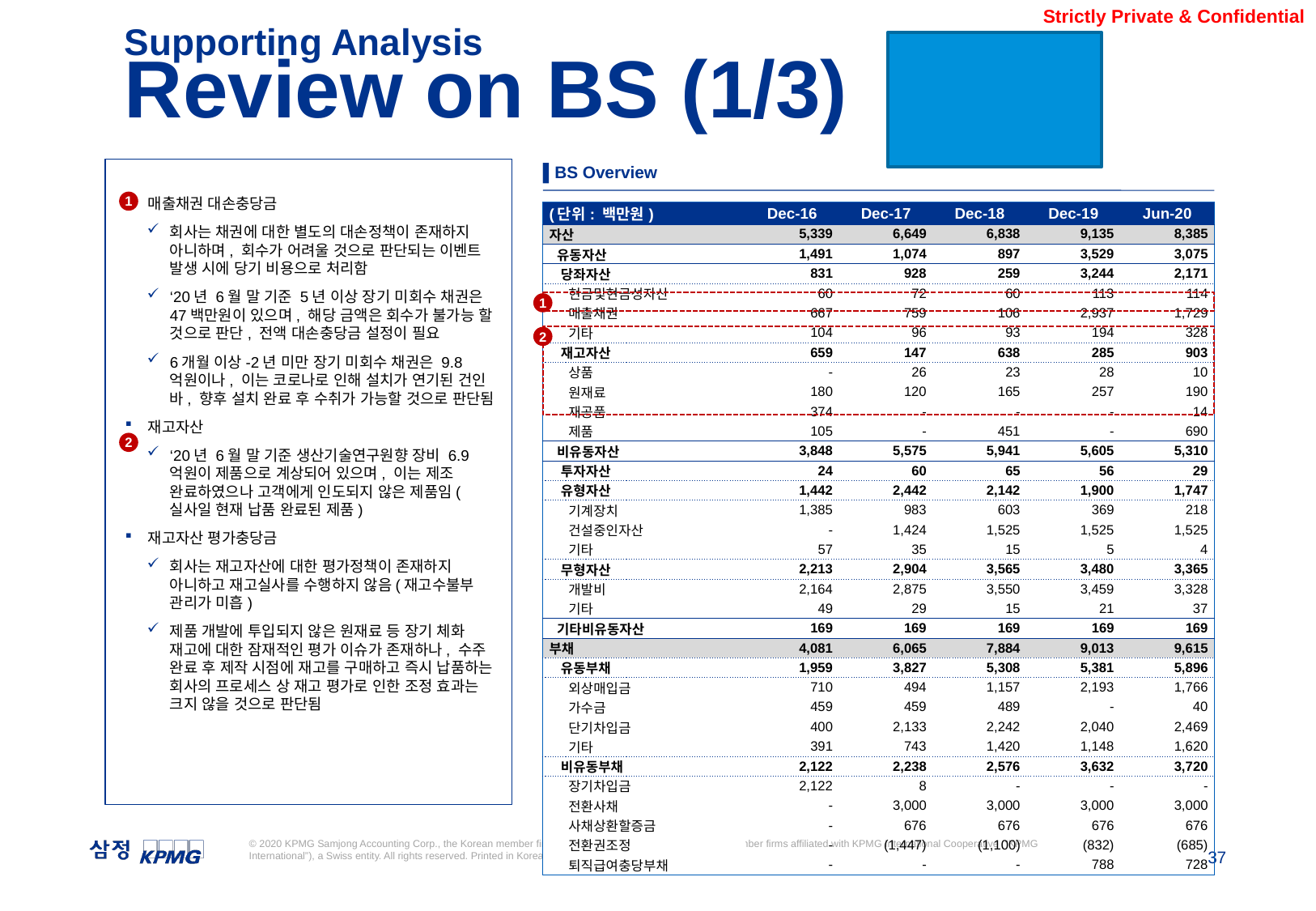

Supporting Analysis

Review on BS (1/3)
▌BS Overview

매출채권 대손충당금
회사는 채권에 대한 별도의 대손정책이 존재하지 아니하며, 회수가 어려울 것으로 판단되는 이벤트 발생 시에 당기 비용으로 처리함
‘20년 6월 말 기준 5년 이상 장기 미회수 채권은 47백만원이 있으며, 해당 금액은 회수가 불가능 할 것으로 판단, 전액 대손충당금 설정이 필요
6개월 이상-2년 미만 장기 미회수 채권은 9.8억원이나, 이는 코로나로 인해 설치가 연기된 건인 바, 향후 설치 완료 후 수취가 가능할 것으로 판단됨
재고자산
‘20년 6월 말 기준 생산기술연구원향 장비 6.9억원이 제품으로 계상되어 있으며, 이는 제조 완료하였으나 고객에게 인도되지 않은 제품임(실사일 현재 납품 완료된 제품)
재고자산 평가충당금
회사는 재고자산에 대한 평가정책이 존재하지 아니하고 재고실사를 수행하지 않음(재고수불부 관리가 미흡)
제품 개발에 투입되지 않은 원재료 등 장기 체화 재고에 대한 잠재적인 평가 이슈가 존재하나, 수주 완료 후 제작 시점에 재고를 구매하고 즉시 납품하는 회사의 프로세스 상 재고 평가로 인한 조정 효과는 크지 않을 것으로 판단됨
1
| (단위: 백만원) | Dec-16 | Dec-17 | Dec-18 | Dec-19 | Jun-20 |
| --- | --- | --- | --- | --- | --- |
| 자산 | 5,339 | 6,649 | 6,838 | 9,135 | 8,385 |
| 유동자산 | 1,491 | 1,074 | 897 | 3,529 | 3,075 |
| 당좌자산 | 831 | 928 | 259 | 3,244 | 2,171 |
| 현금및현금성자산 | 60 | 72 | 60 | 113 | 114 |
| 매출채권 | 667 | 759 | 106 | 2,937 | 1,729 |
| 기타 | 104 | 96 | 93 | 194 | 328 |
| 재고자산 | 659 | 147 | 638 | 285 | 903 |
| 상품 | - | 26 | 23 | 28 | 10 |
| 원재료 | 180 | 120 | 165 | 257 | 190 |
| 재공품 | 374 | - | - | - | 14 |
| 제품 | 105 | - | 451 | - | 690 |
| 비유동자산 | 3,848 | 5,575 | 5,941 | 5,605 | 5,310 |
| 투자자산 | 24 | 60 | 65 | 56 | 29 |
| 유형자산 | 1,442 | 2,442 | 2,142 | 1,900 | 1,747 |
| 기계장치 | 1,385 | 983 | 603 | 369 | 218 |
| 건설중인자산 | - | 1,424 | 1,525 | 1,525 | 1,525 |
| 기타 | 57 | 35 | 15 | 5 | 4 |
| 무형자산 | 2,213 | 2,904 | 3,565 | 3,480 | 3,365 |
| 개발비 | 2,164 | 2,875 | 3,550 | 3,459 | 3,328 |
| 기타 | 49 | 29 | 15 | 21 | 37 |
| 기타비유동자산 | 169 | 169 | 169 | 169 | 169 |
| 부채 | 4,081 | 6,065 | 7,884 | 9,013 | 9,615 |
| 유동부채 | 1,959 | 3,827 | 5,308 | 5,381 | 5,896 |
| 외상매입금 | 710 | 494 | 1,157 | 2,193 | 1,766 |
| 가수금 | 459 | 459 | 489 | - | 40 |
| 단기차입금 | 400 | 2,133 | 2,242 | 2,040 | 2,469 |
| 기타 | 391 | 743 | 1,420 | 1,148 | 1,620 |
| 비유동부채 | 2,122 | 2,238 | 2,576 | 3,632 | 3,720 |
| 장기차입금 | 2,122 | 8 | - | - | - |
| 전환사채 | - | 3,000 | 3,000 | 3,000 | 3,000 |
| 사채상환할증금 | - | 676 | 676 | 676 | 676 |
| 전환권조정 | - | (1,447) | (1,100) | (832) | (685) |
| 퇴직급여충당부채 | - | - | - | 788 | 728 |

1

2
2